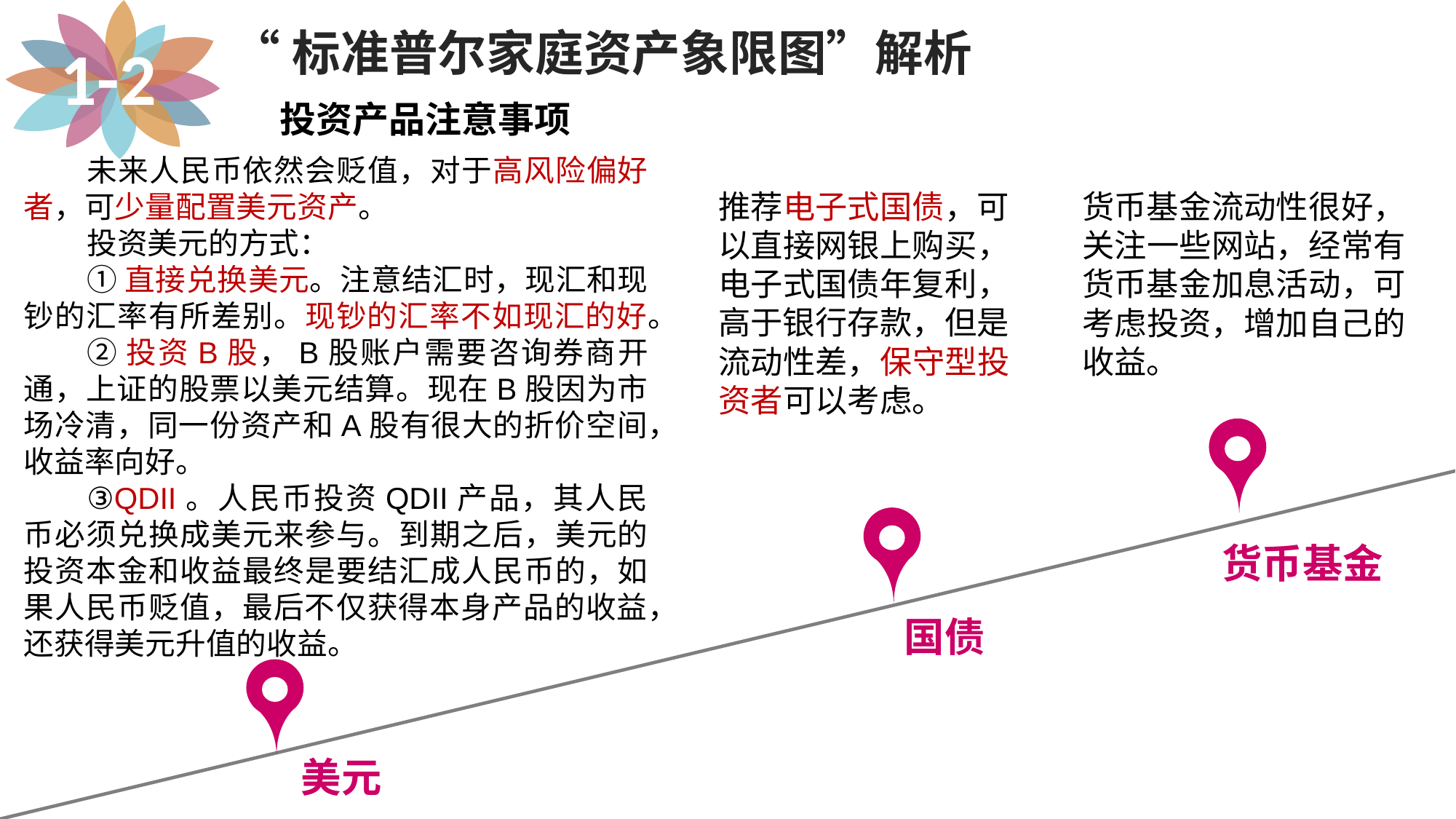

“标准普尔家庭资产象限图”解析
1-2
投资产品注意事项
未来人民币依然会贬值，对于高风险偏好者，可少量配置美元资产。
投资美元的方式：
①直接兑换美元。注意结汇时，现汇和现钞的汇率有所差别。现钞的汇率不如现汇的好。
②投资B股，B股账户需要咨询券商开通，上证的股票以美元结算。现在B股因为市场冷清，同一份资产和A股有很大的折价空间，收益率向好。
③QDII。人民币投资QDII产品，其人民币必须兑换成美元来参与。到期之后，美元的投资本金和收益最终是要结汇成人民币的，如果人民币贬值，最后不仅获得本身产品的收益，还获得美元升值的收益。
货币基金流动性很好，关注一些网站，经常有货币基金加息活动，可考虑投资，增加自己的收益。
推荐电子式国债，可以直接网银上购买，电子式国债年复利，高于银行存款，但是流动性差，保守型投资者可以考虑。

货币基金
国债

美元